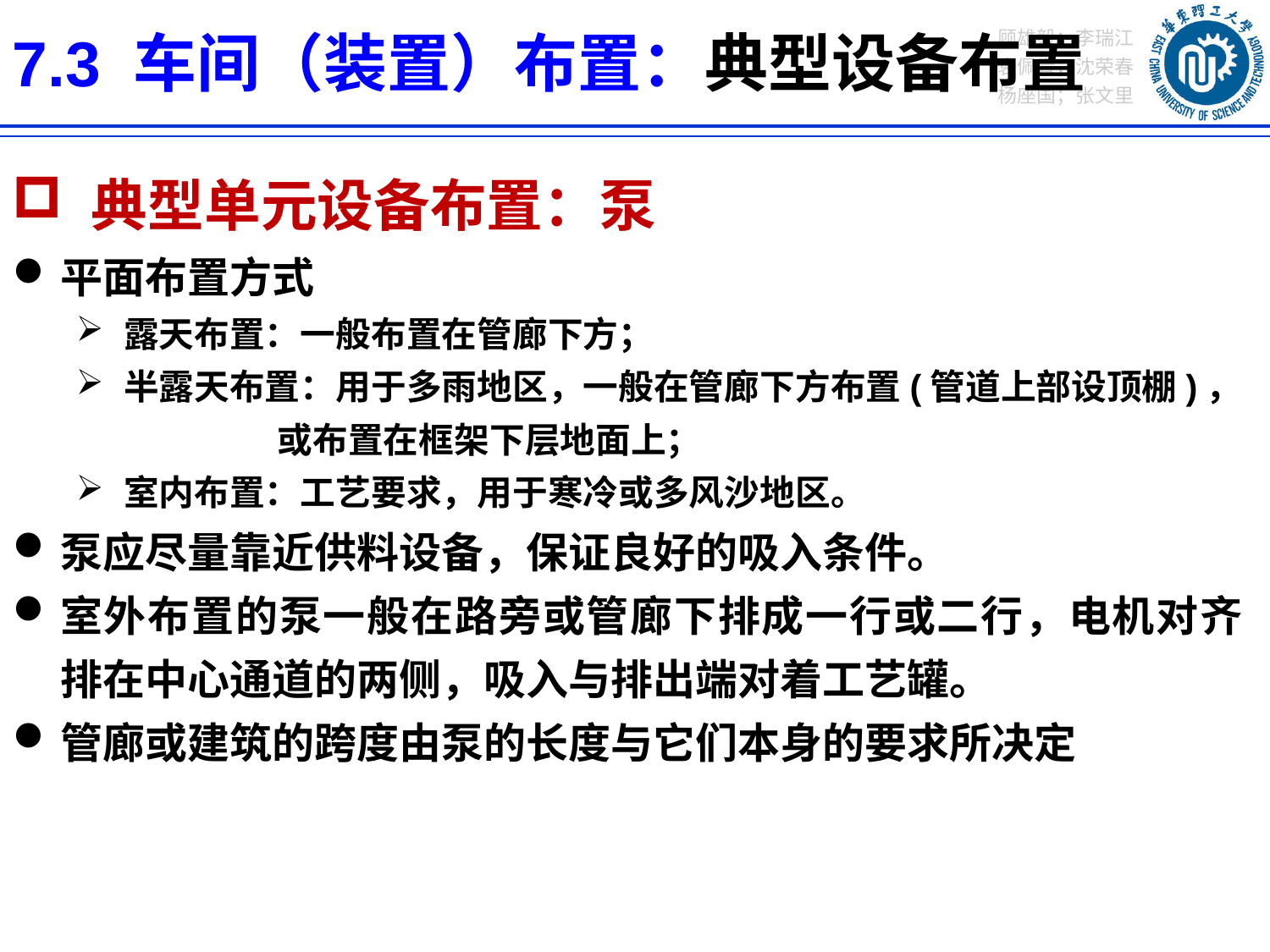

7.3 车间（装置）布置：典型设备布置
 典型单元设备布置：泵
平面布置方式
露天布置：一般布置在管廊下方；
半露天布置：用于多雨地区，一般在管廊下方布置(管道上部设顶棚)，
                        或布置在框架下层地面上；
室内布置：工艺要求，用于寒冷或多风沙地区。
泵应尽量靠近供料设备，保证良好的吸入条件。
室外布置的泵一般在路旁或管廊下排成一行或二行，电机对齐排在中心通道的两侧，吸入与排出端对着工艺罐。
管廊或建筑的跨度由泵的长度与它们本身的要求所决定